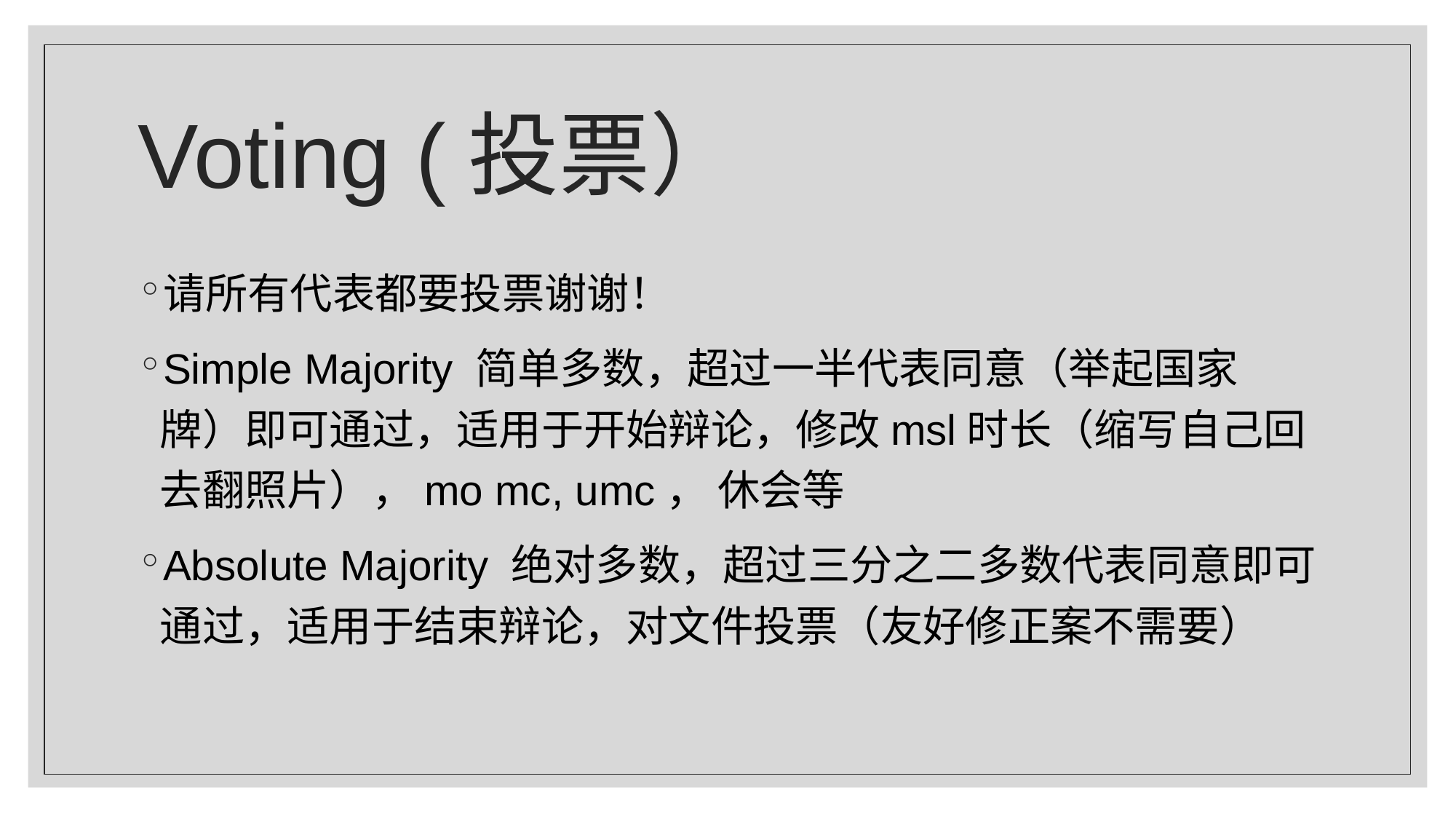

# Voting (投票）
请所有代表都要投票谢谢！
Simple Majority 简单多数，超过一半代表同意（举起国家牌）即可通过，适用于开始辩论，修改msl时长（缩写自己回去翻照片），mo mc, umc， 休会等
Absolute Majority 绝对多数，超过三分之二多数代表同意即可通过，适用于结束辩论，对文件投票（友好修正案不需要）